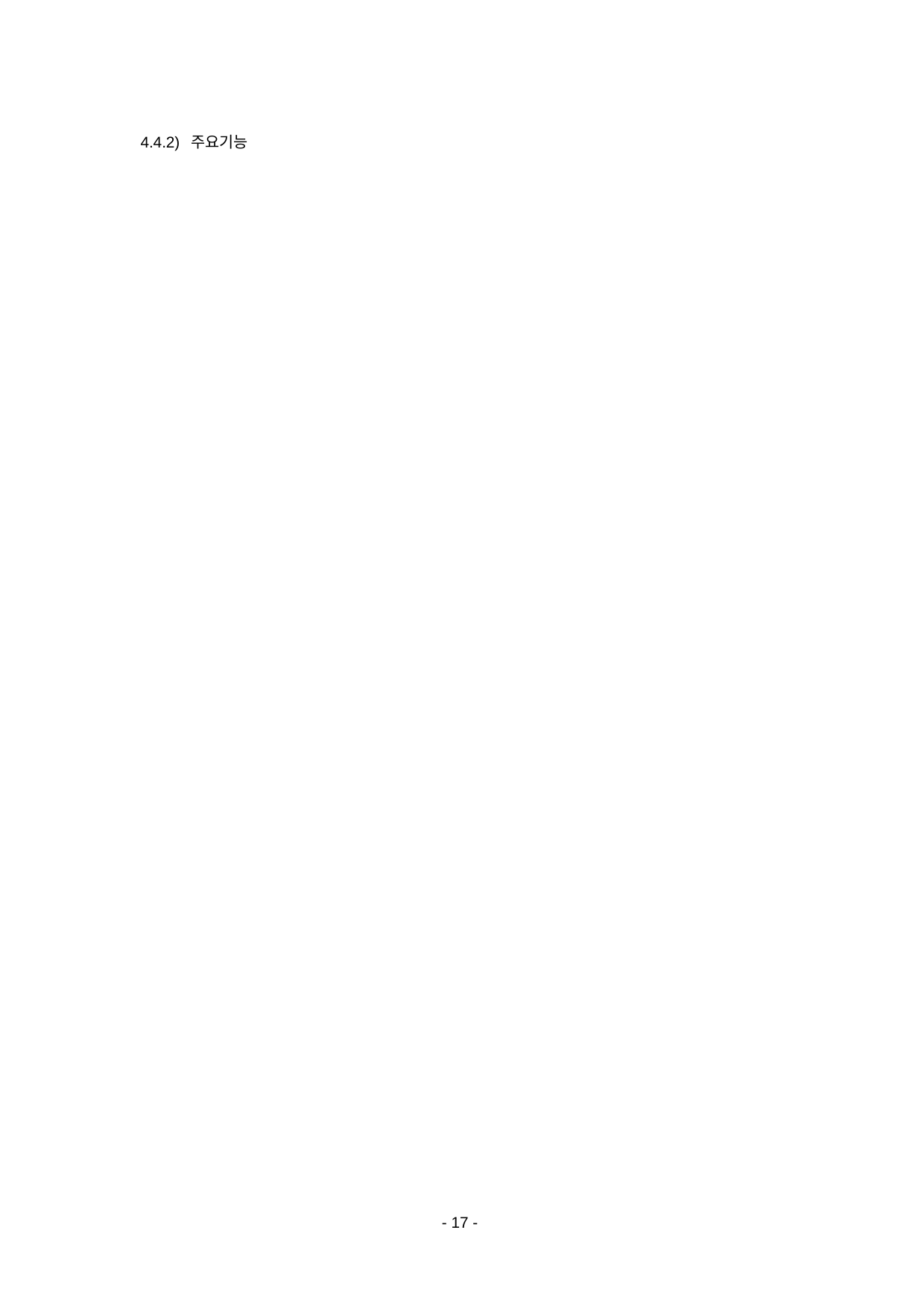

-
-
-
위 모든 API 출력화면 첨부하기
주요기능 간략히 작성하기
아래 내용 참고
4.4.2) 주요기능
- 17 -